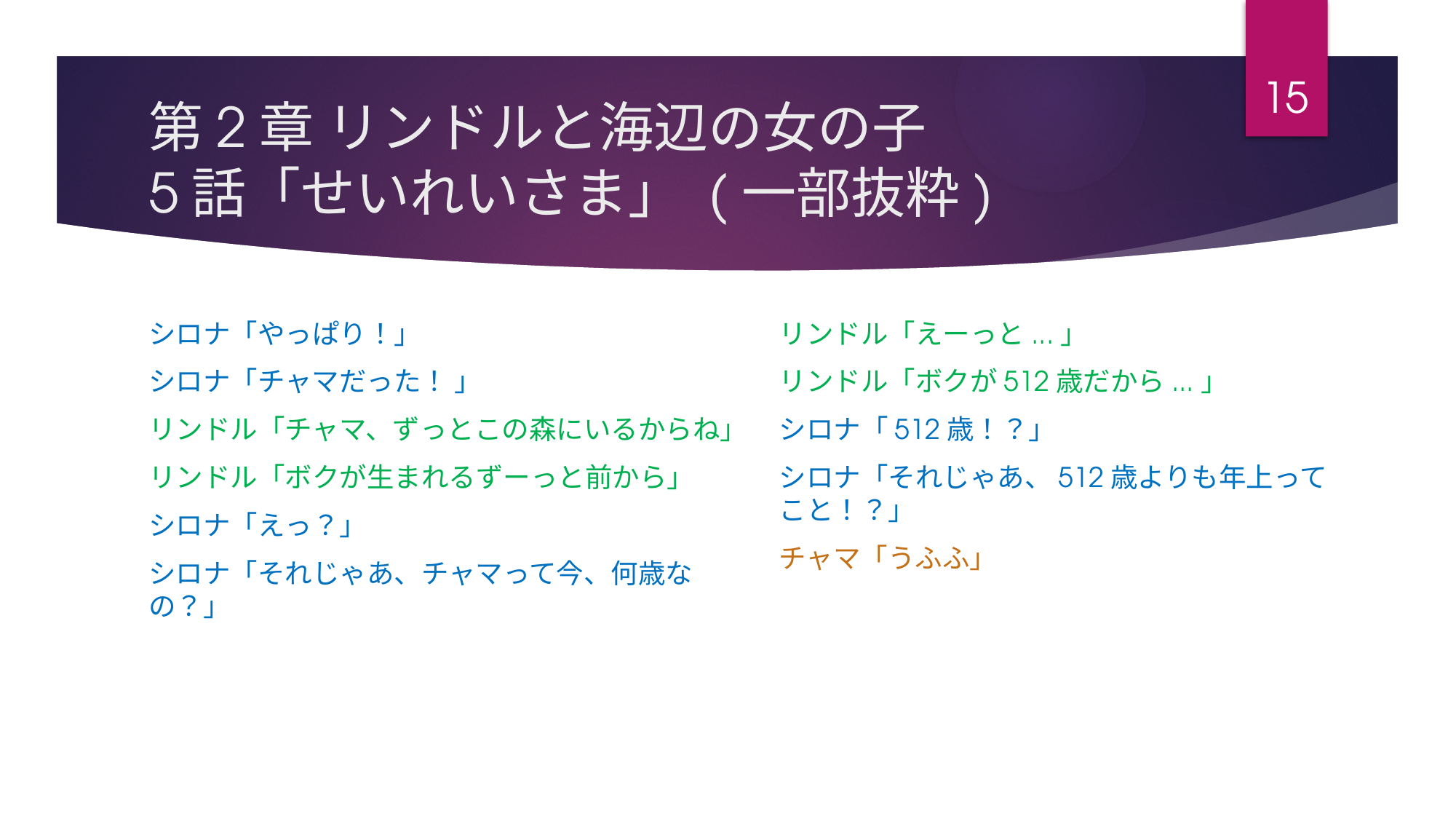

15
# 第2章 リンドルと海辺の女の子 5話「せいれいさま」 (一部抜粋)
シロナ「やっぱり！」
シロナ「チャマだった！ 」
リンドル「チャマ、ずっとこの森にいるからね」
リンドル「ボクが生まれるずーっと前から」
シロナ「えっ？」
シロナ「それじゃあ、チャマって今、何歳なの？」
リンドル「えーっと...」
リンドル「ボクが512歳だから...」
シロナ「512歳！？」
シロナ「それじゃあ、512歳よりも年上ってこと！？」
チャマ「うふふ」